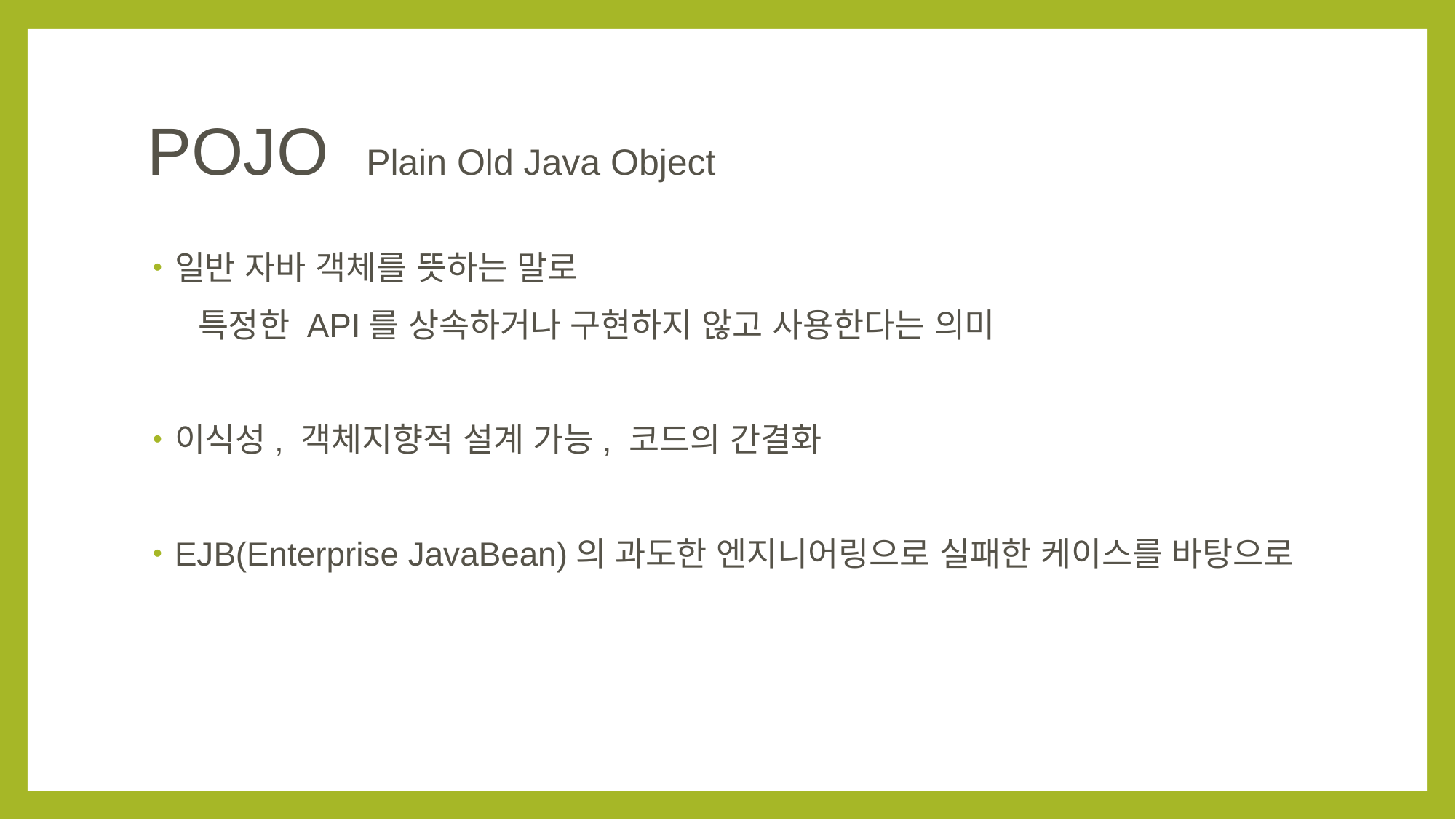

# POJO  Plain Old Java Object
일반 자바 객체를 뜻하는 말로
    특정한 API를 상속하거나 구현하지 않고 사용한다는 의미

이식성, 객체지향적 설계 가능, 코드의 간결화

EJB(Enterprise JavaBean)의 과도한 엔지니어링으로 실패한 케이스를 바탕으로